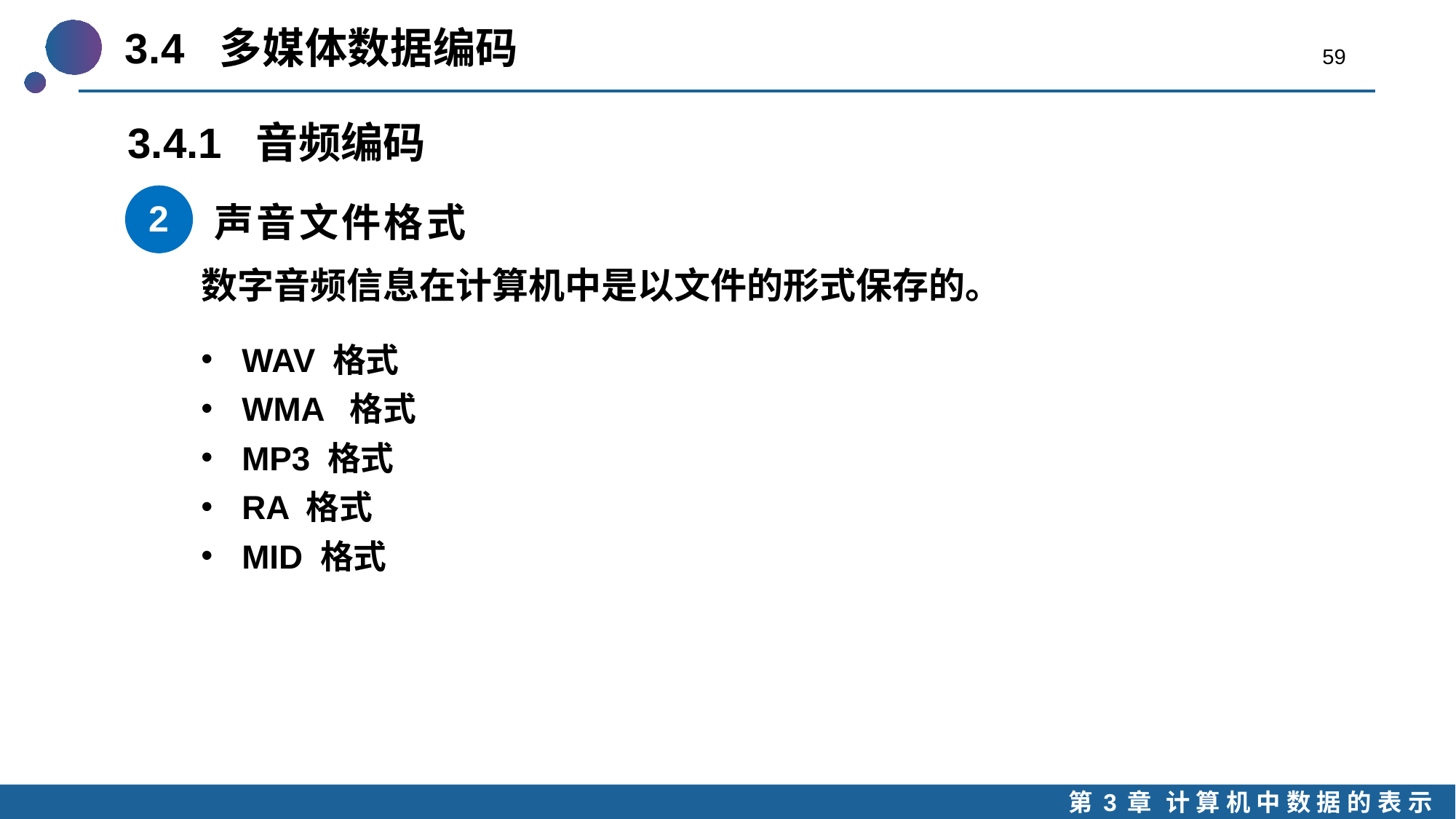

3.4  多媒体数据编码

59
3.4.1  音频编码
2
声音文件格式
数字音频信息在计算机中是以文件的形式保存的。
WAV 格式
WMA 格式
MP3 格式
RA 格式
MID 格式